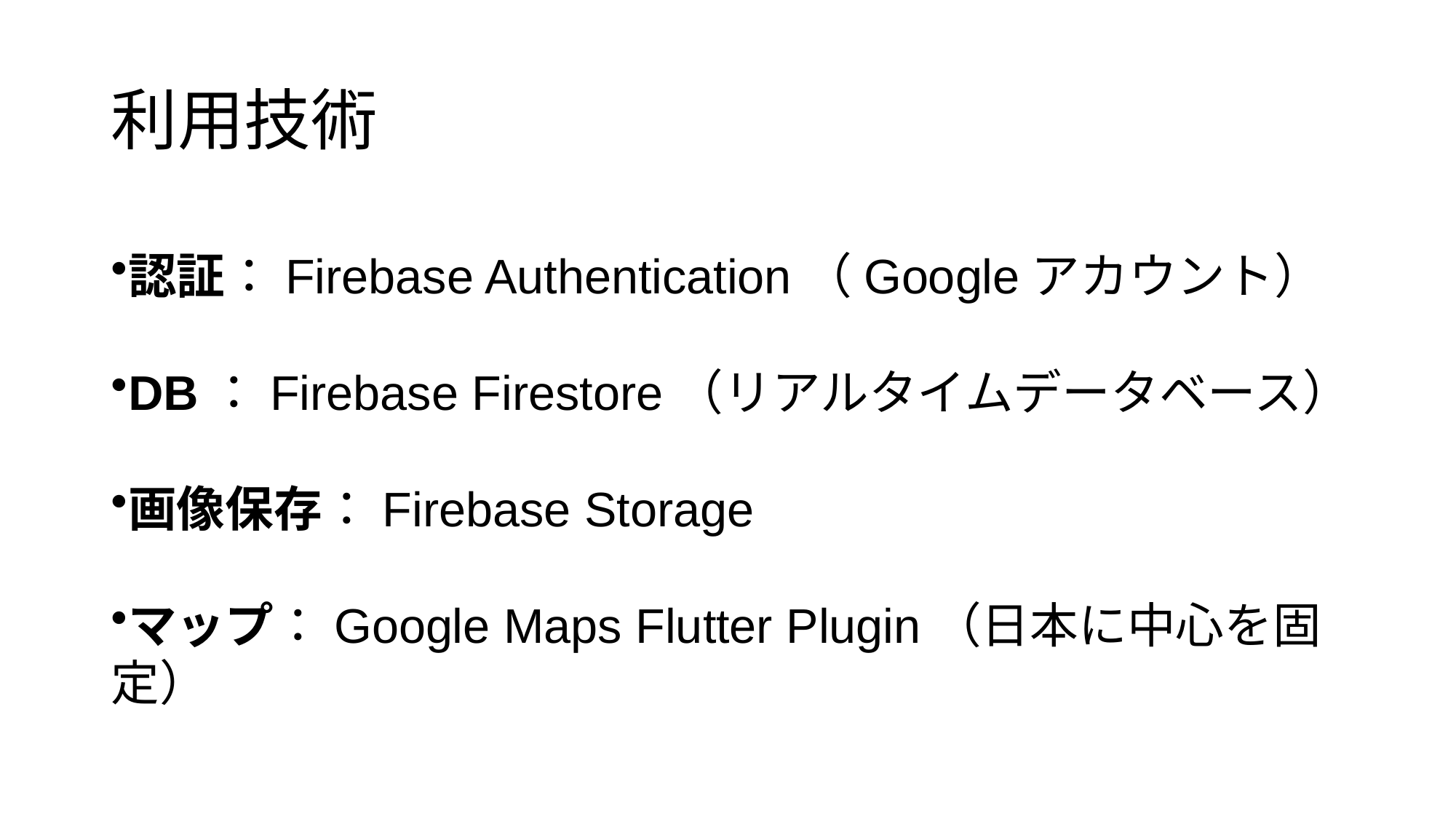

# 利用技術
認証：Firebase Authentication（Googleアカウント）

DB：Firebase Firestore（リアルタイムデータベース）

画像保存：Firebase Storage

マップ：Google Maps Flutter Plugin（日本に中心を固定）